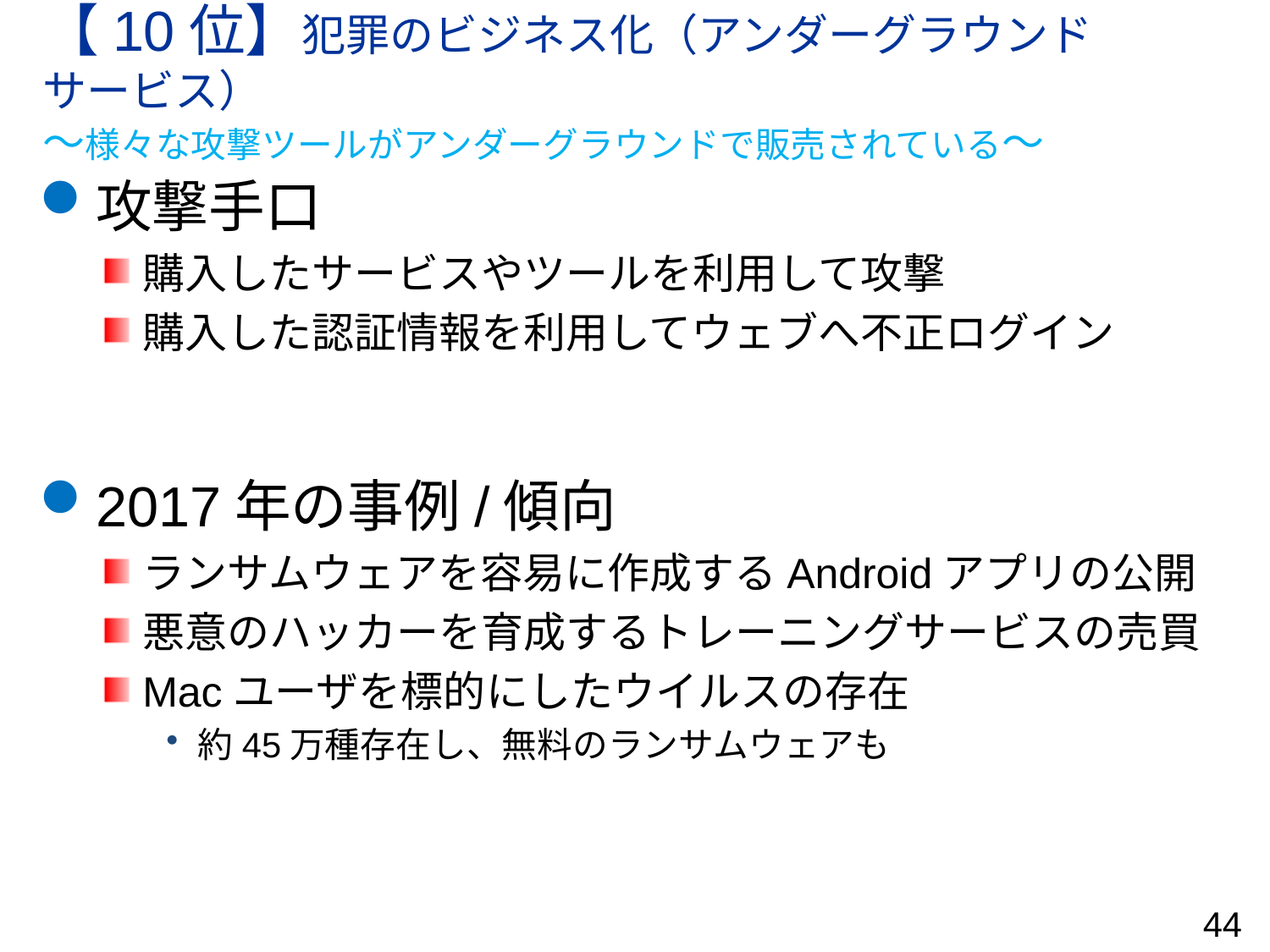

# 【10位】犯罪のビジネス化（アンダーグラウンドサービス） ～様々な攻撃ツールがアンダーグラウンドで販売されている～

攻撃手口
購入したサービスやツールを利用して攻撃
購入した認証情報を利用してウェブへ不正ログイン

2017年の事例/傾向
ランサムウェアを容易に作成するAndroidアプリの公開
悪意のハッカーを育成するトレーニングサービスの売買
Macユーザを標的にしたウイルスの存在
約45万種存在し、無料のランサムウェアも
44